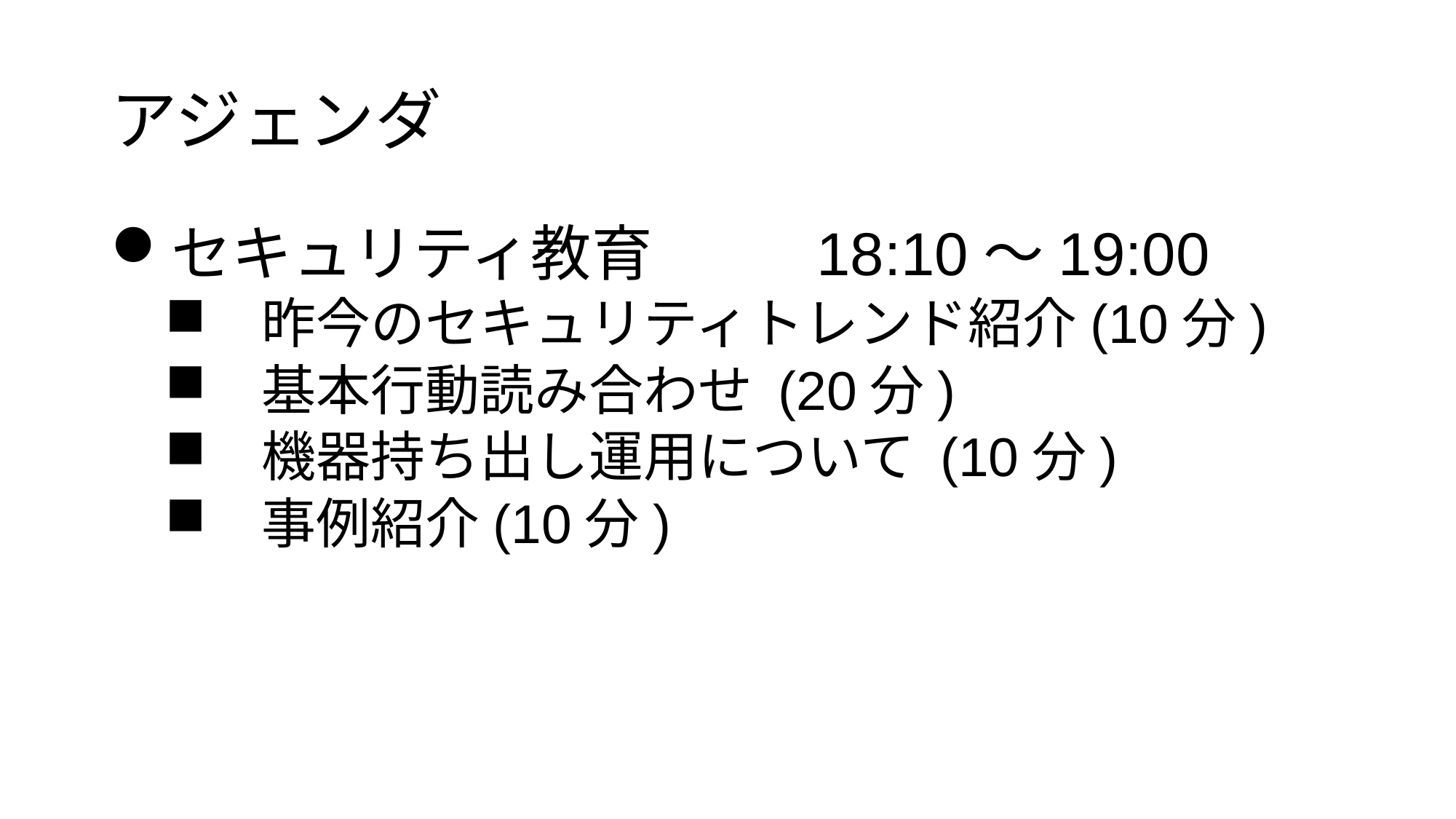

# アジェンダ
セキュリティ教育           18:10～19:00
　昨今のセキュリティトレンド紹介(10分)
　基本行動読み合わせ (20分)
　機器持ち出し運用について (10分)
　事例紹介(10分)